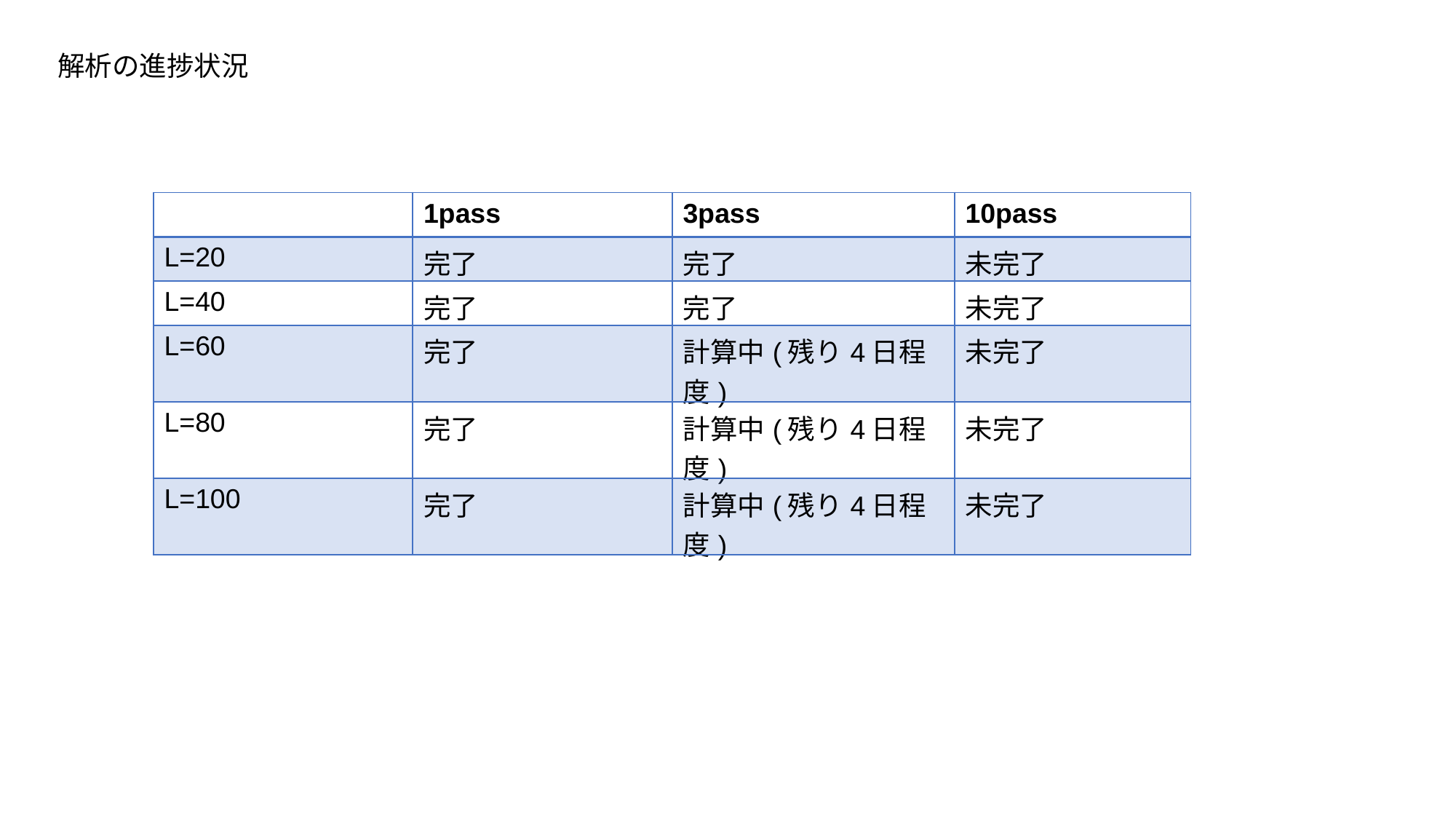

解析の進捗状況
|  | 1pass | 3pass | 10pass |
| --- | --- | --- | --- |
| L=20 | 完了 | 完了 | 未完了 |
| L=40 | 完了 | 完了 | 未完了 |
| L=60 | 完了 | 計算中(残り4日程度) | 未完了 |
| L=80 | 完了 | 計算中(残り4日程度) | 未完了 |
| L=100 | 完了 | 計算中(残り4日程度) | 未完了 |